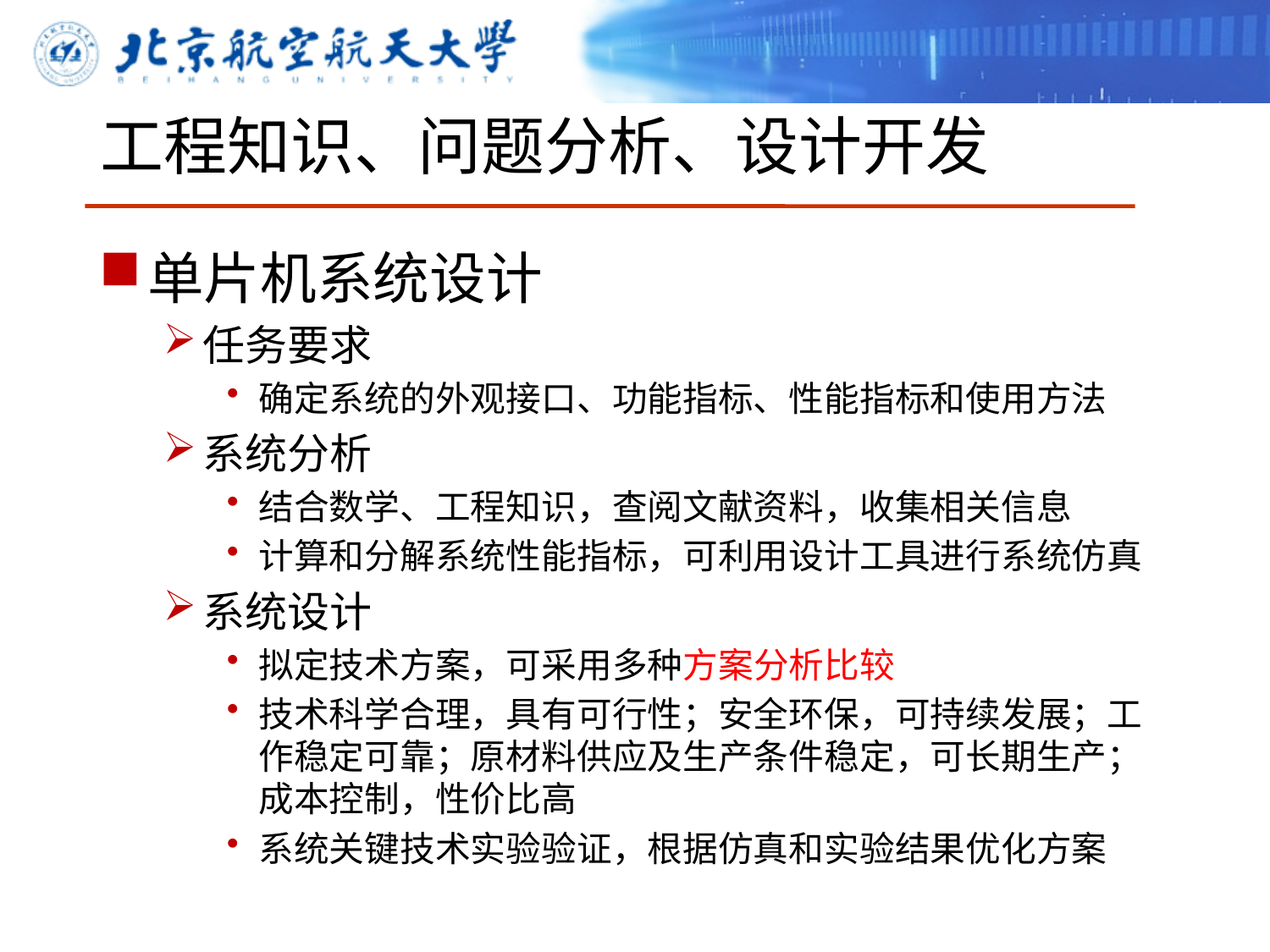

# 工程知识、问题分析、设计开发
单片机系统设计
任务要求
确定系统的外观接口、功能指标、性能指标和使用方法
系统分析
结合数学、工程知识，查阅文献资料，收集相关信息
计算和分解系统性能指标，可利用设计工具进行系统仿真
系统设计
拟定技术方案，可采用多种方案分析比较
技术科学合理，具有可行性；安全环保，可持续发展；工作稳定可靠；原材料供应及生产条件稳定，可长期生产；成本控制，性价比高
系统关键技术实验验证，根据仿真和实验结果优化方案